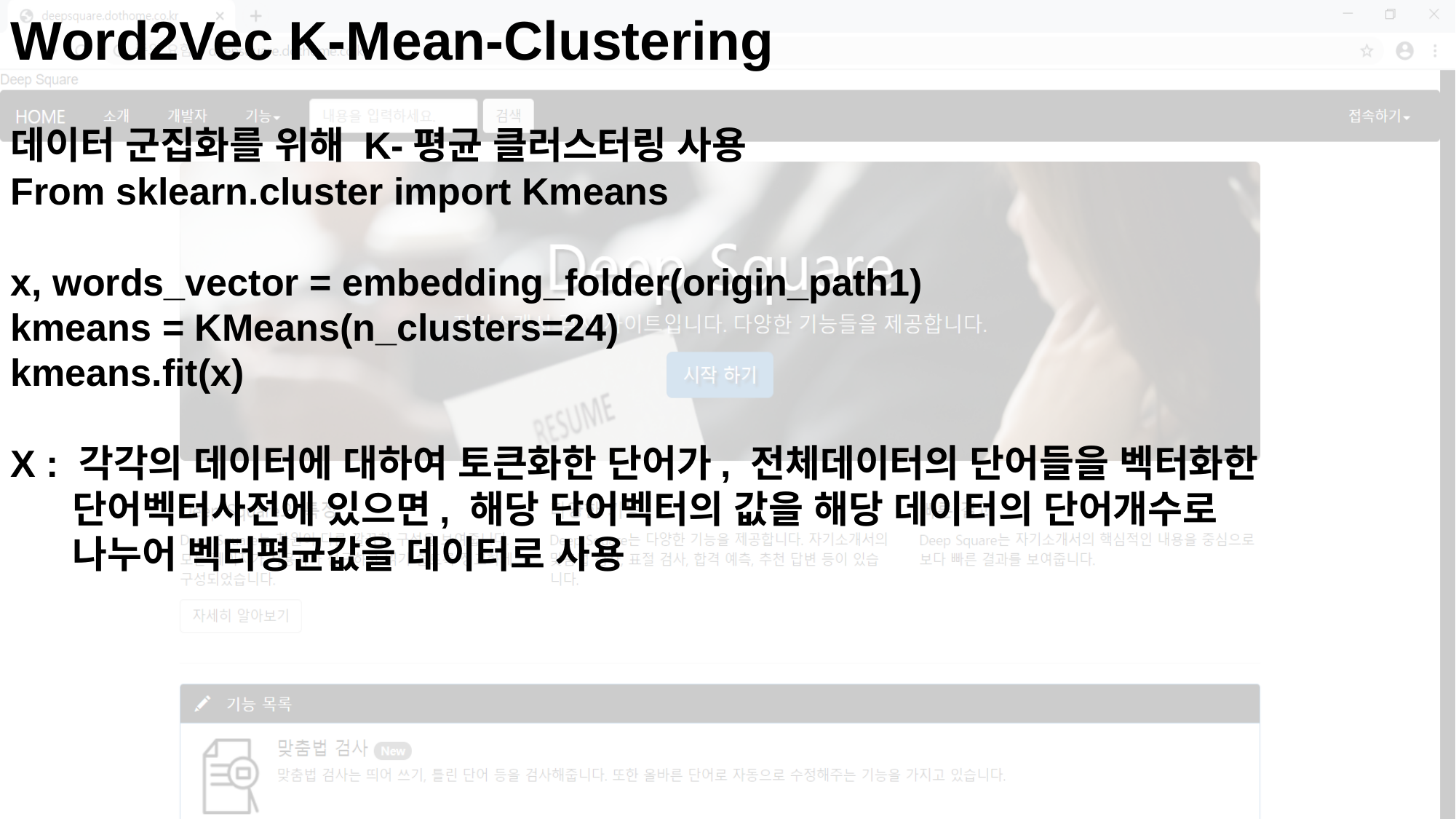

Word2Vec K-Mean-Clustering
데이터 군집화를 위해 K-평균 클러스터링 사용
From sklearn.cluster import Kmeans

x, words_vector = embedding_folder(origin_path1)
kmeans = KMeans(n_clusters=24)
kmeans.fit(x)

X : 각각의 데이터에 대하여 토큰화한 단어가, 전체데이터의 단어들을 벡터화한
     단어벡터사전에 있으면, 해당 단어벡터의 값을 해당 데이터의 단어개수로
     나누어 벡터평균값을 데이터로 사용